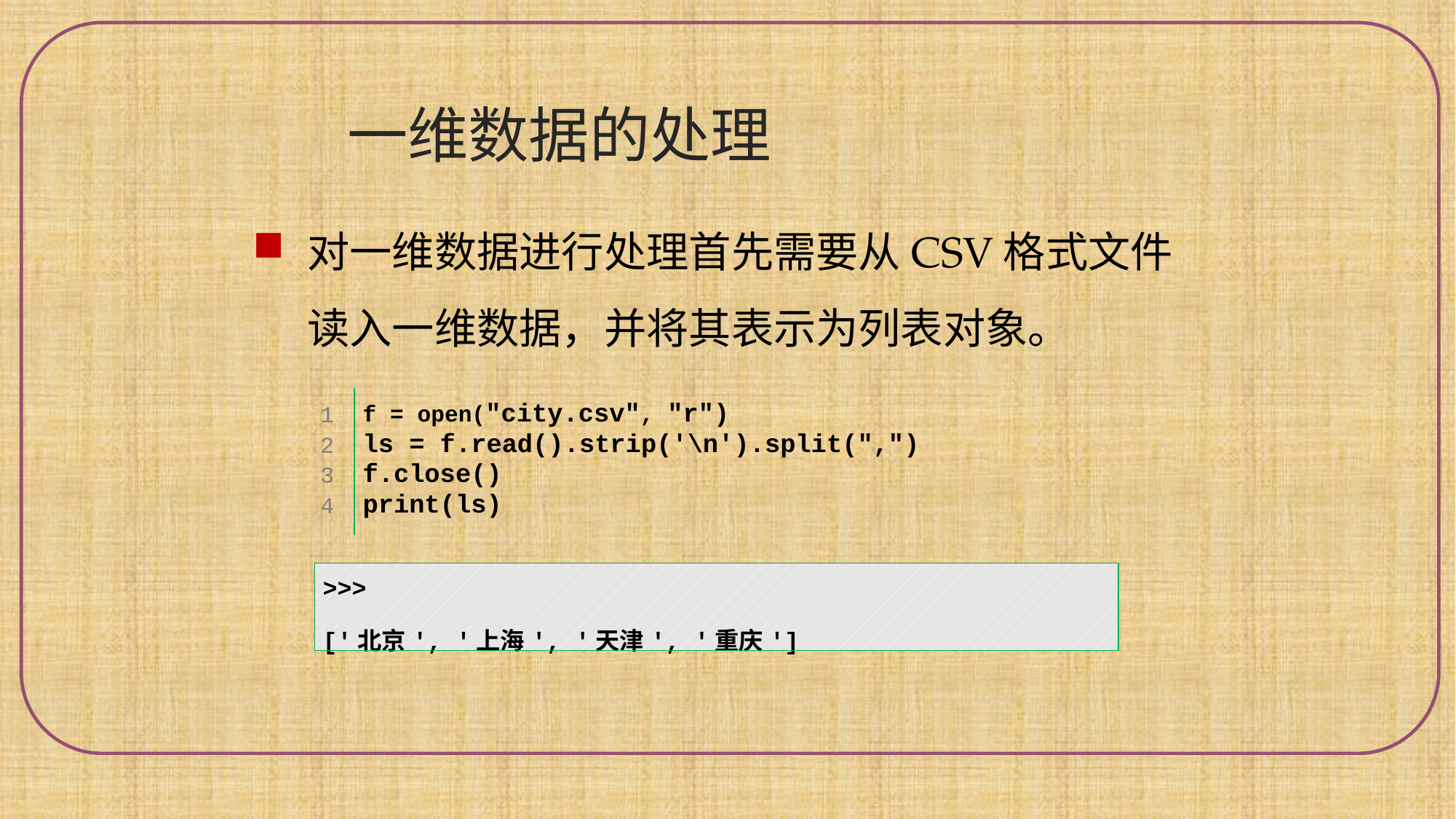

一维数据的处理
对一维数据进行处理首先需要从CSV格式文件读入一维数据，并将其表示为列表对象。
|  |  |
| --- | --- |
| 1 2 3 4 | f = open("city.csv", "r") ls = f.read().strip('\n').split(",") f.close() print(ls) |
|  |  |
| >>>  ['北京', '上海', '天津', '重庆'] |
| --- |